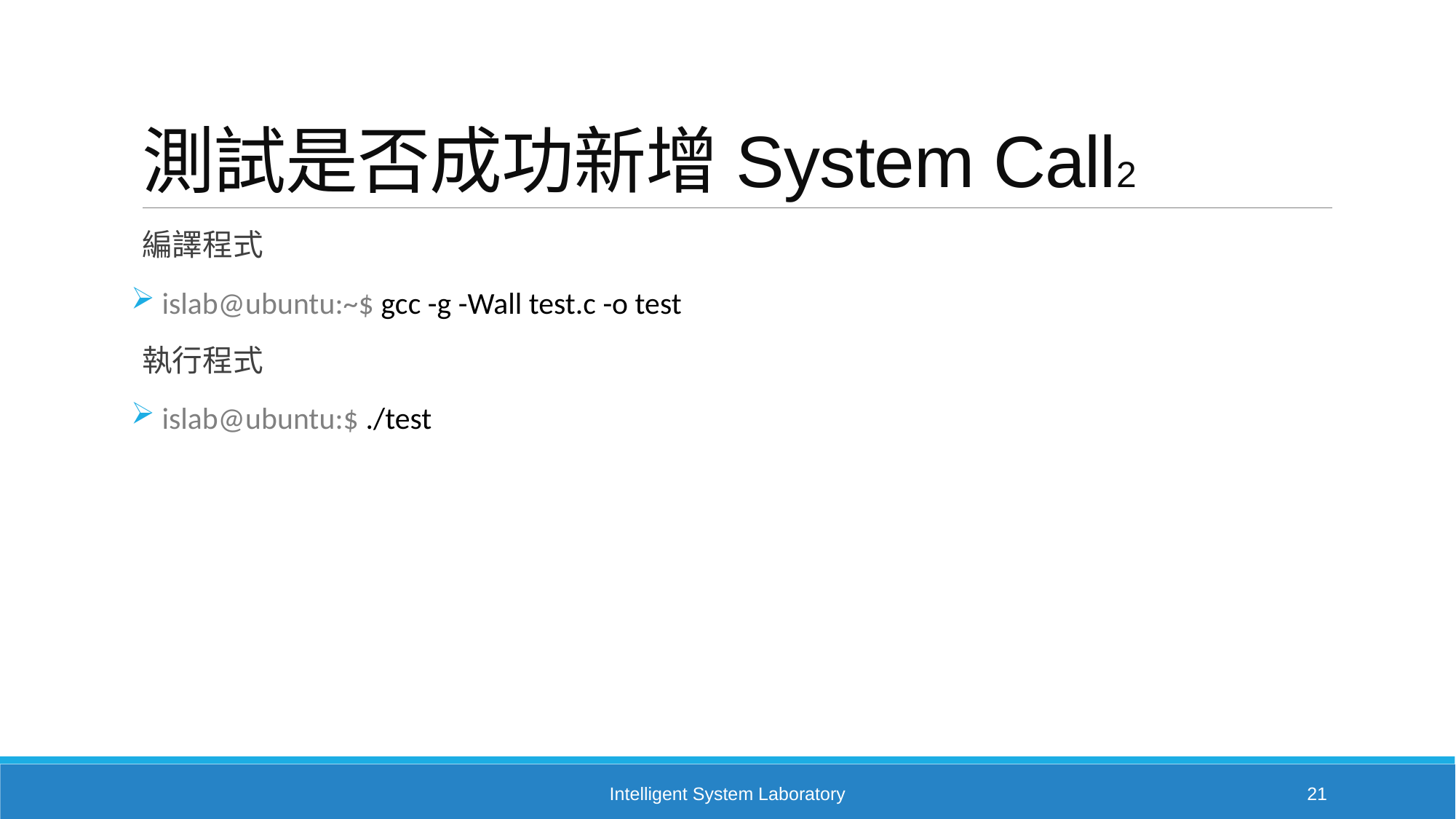

# 測試是否成功新增System Call2
編譯程式
 islab@ubuntu:~$ gcc -g -Wall test.c -o test
執行程式
 islab@ubuntu:$ ./test

Intelligent System Laboratory
21